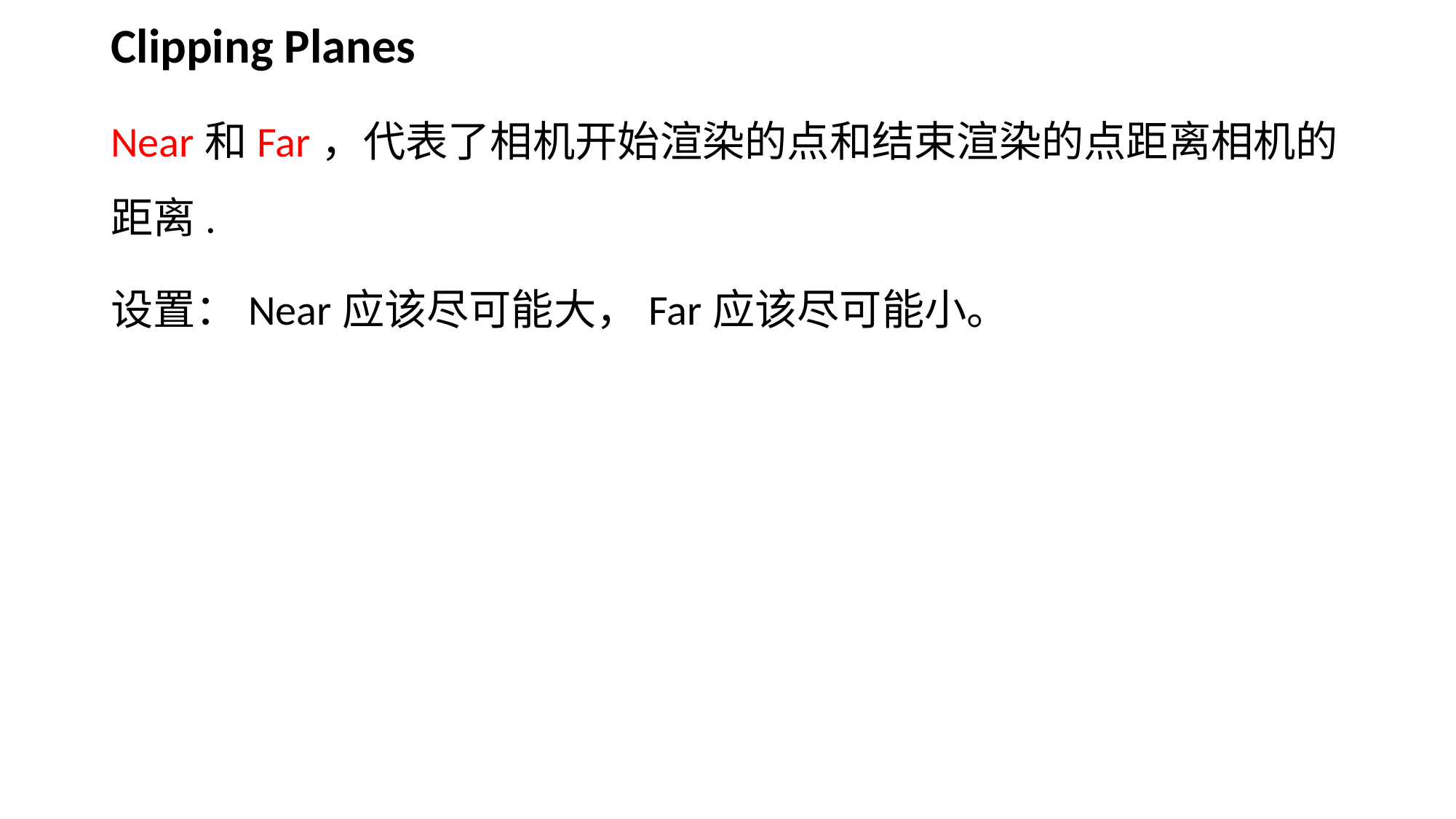

Clipping Planes
Near和Far，代表了相机开始渲染的点和结束渲染的点距离相机的距离.
设置：Near应该尽可能大，Far应该尽可能小。